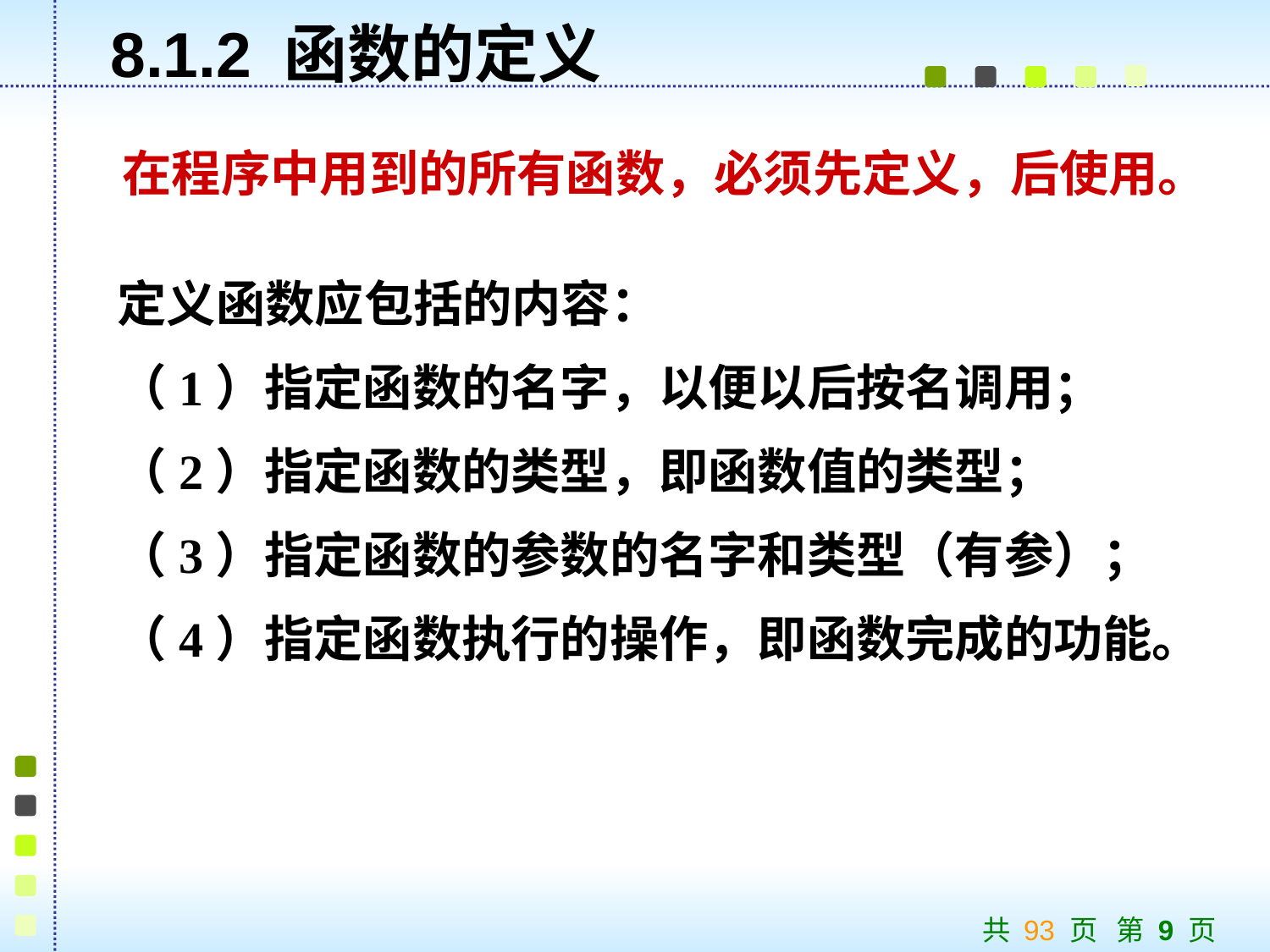

8.1.2 函数的定义
在程序中用到的所有函数，必须先定义，后使用。
定义函数应包括的内容：
（1）指定函数的名字，以便以后按名调用；
（2）指定函数的类型，即函数值的类型；
（3）指定函数的参数的名字和类型（有参）；
（4）指定函数执行的操作，即函数完成的功能。
共 93 页   第 9 页